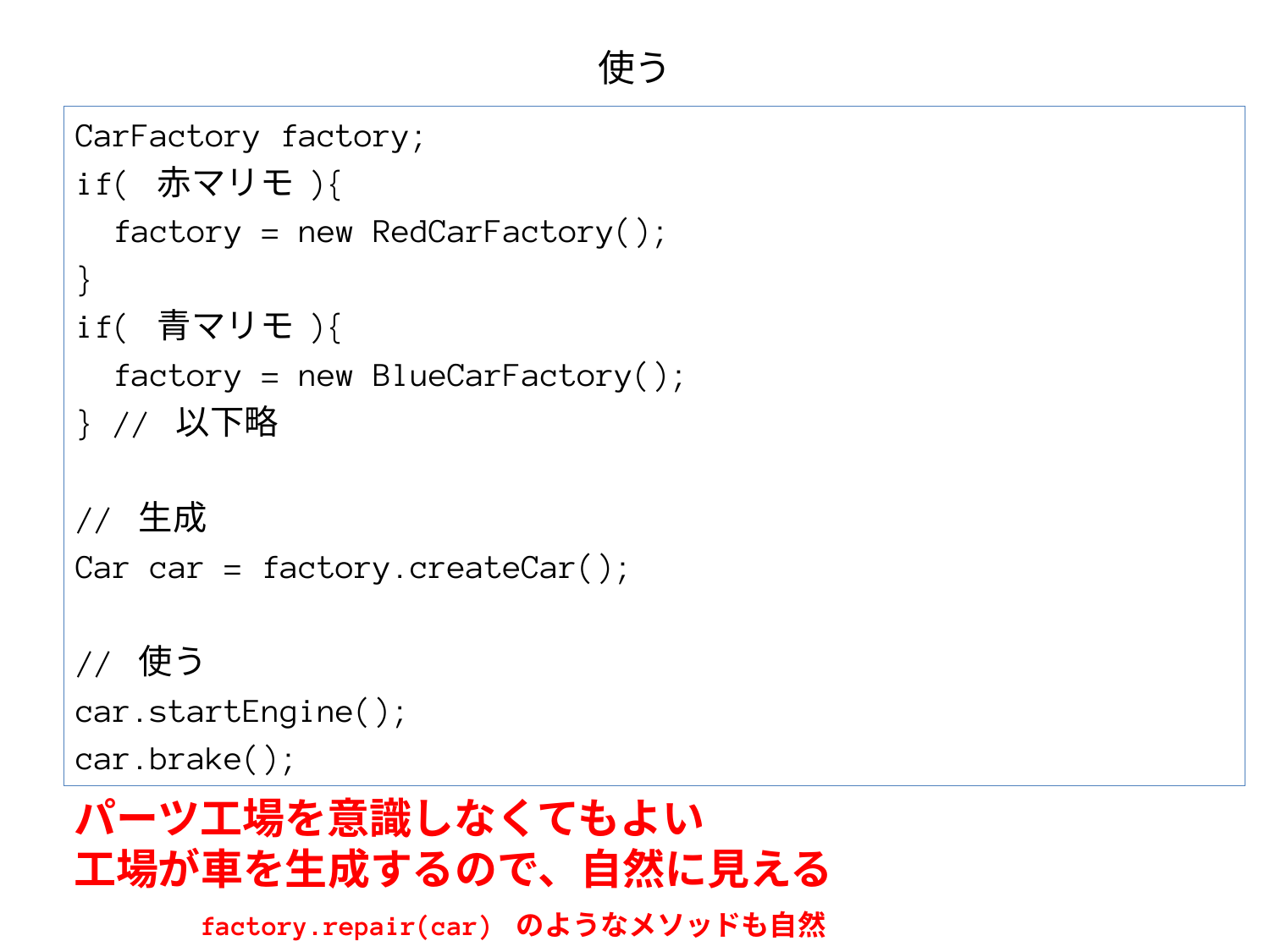

# 使う
CarFactory factory;
if( 赤マリモ ){
  factory = new RedCarFactory();
}
if( 青マリモ ){
  factory = new BlueCarFactory();
} // 以下略

// 生成
Car car = factory.createCar();

// 使う
car.startEngine();
car.brake();

パーツ工場を意識しなくてもよい
工場が車を生成するので、自然に見える
	factory.repair(car) のようなメソッドも自然